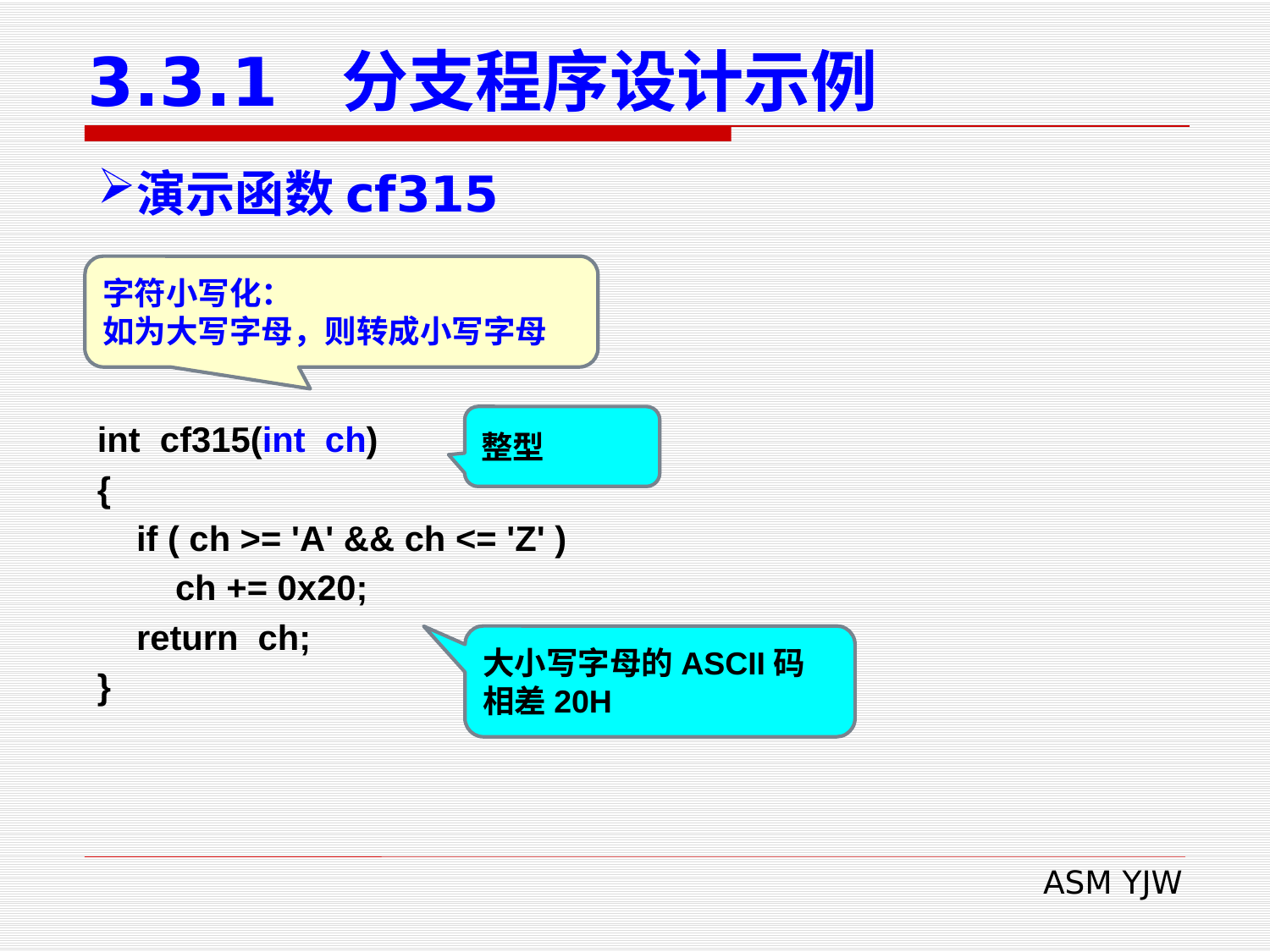

# 3.3.1  分支程序设计示例
演示函数cf315
字符小写化：
如为大写字母，则转成小写字母
int  cf315(int  ch)
{
    if ( ch >= 'A' && ch <= 'Z' )
        ch += 0x20;
    return  ch;
}
整型
大小写字母的ASCII码
相差20H